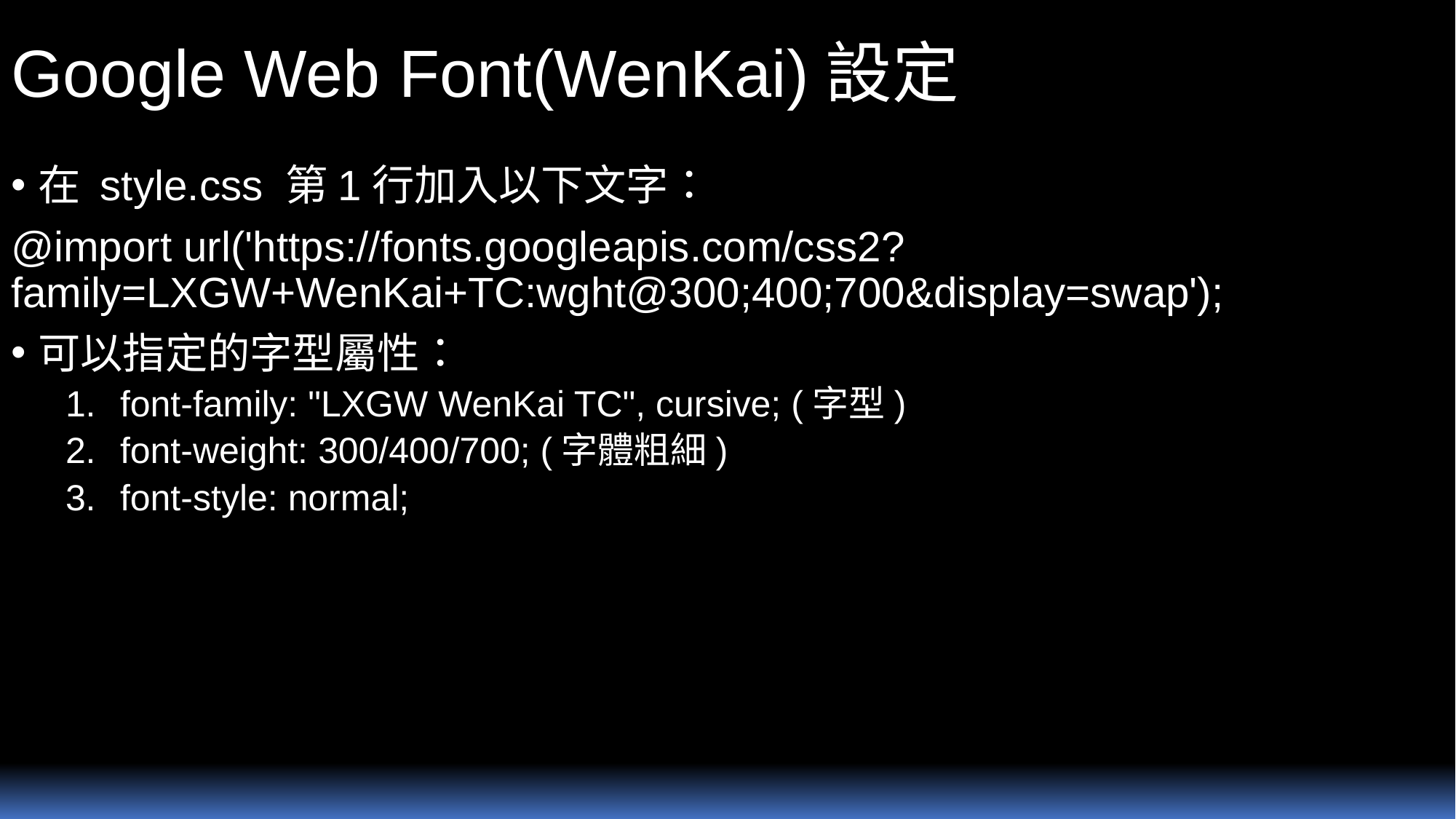

# Google Web Font(WenKai)設定
在 style.css 第1行加入以下文字：
@import url('https://fonts.googleapis.com/css2?family=LXGW+WenKai+TC:wght@300;400;700&display=swap');
可以指定的字型屬性：
font-family: "LXGW WenKai TC", cursive; (字型)
font-weight: 300/400/700; (字體粗細)
font-style: normal;